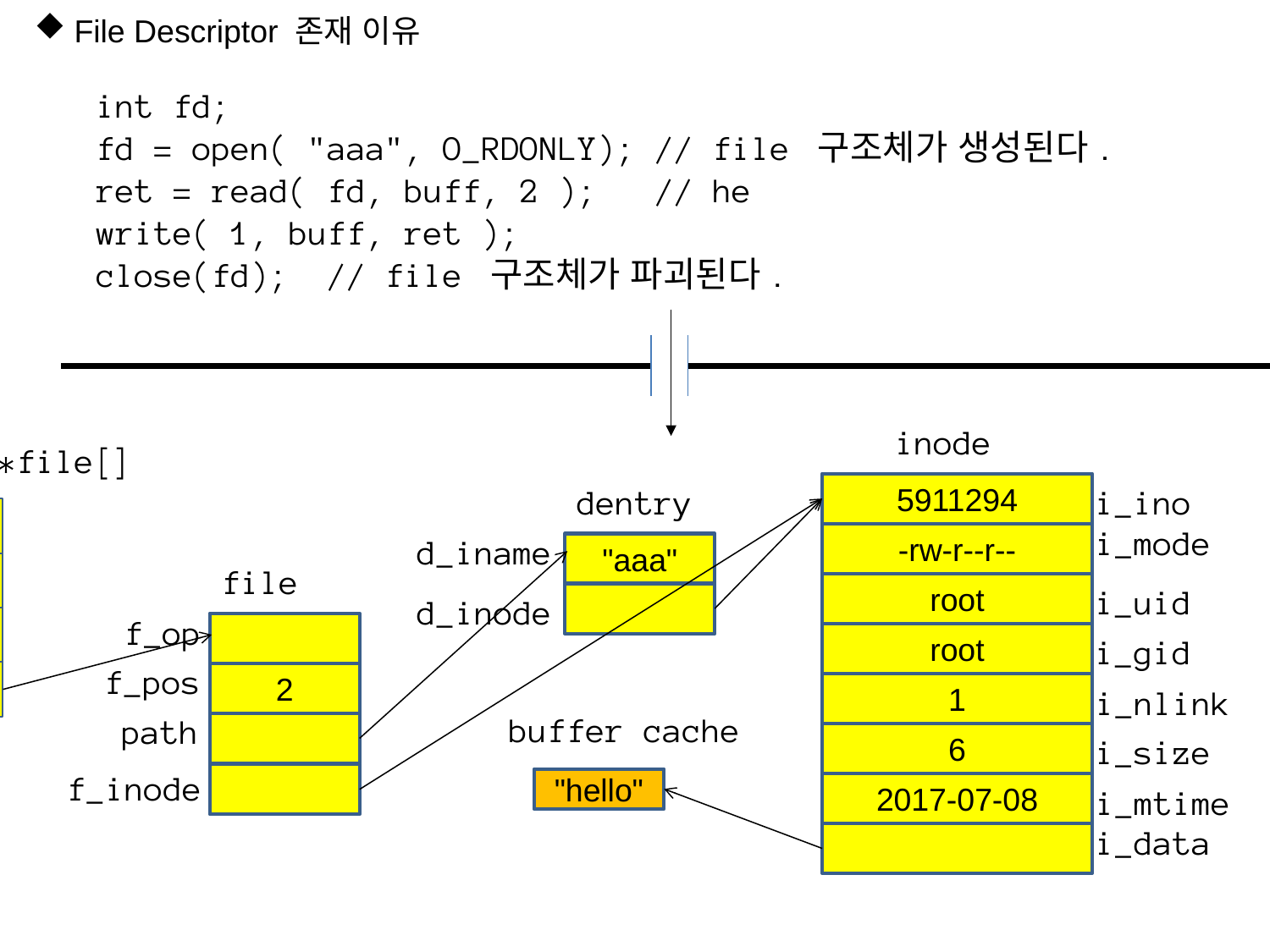

File Descriptor 존재 이유
int fd;
fd = open( "aaa", O_RDONLY); // file 구조체가 생성된다.
ret = read( fd, buff, 2 );   // he
write( 1, buff, ret );
close(fd);  // file 구조체가 파괴된다.
inode
struct file *file[]
dentry
5911294
i_ino
0

i_mode
d_iname
-rw-r--r--
"aaa"
1

file
root
i_uid
d_inode

f_op
2

root
i_gid
f_pos
3
*
2
1
i_nlink
buffer cache
path

6
i_size
f_inode

"hello"
2017-07-08
i_mtime
i_data